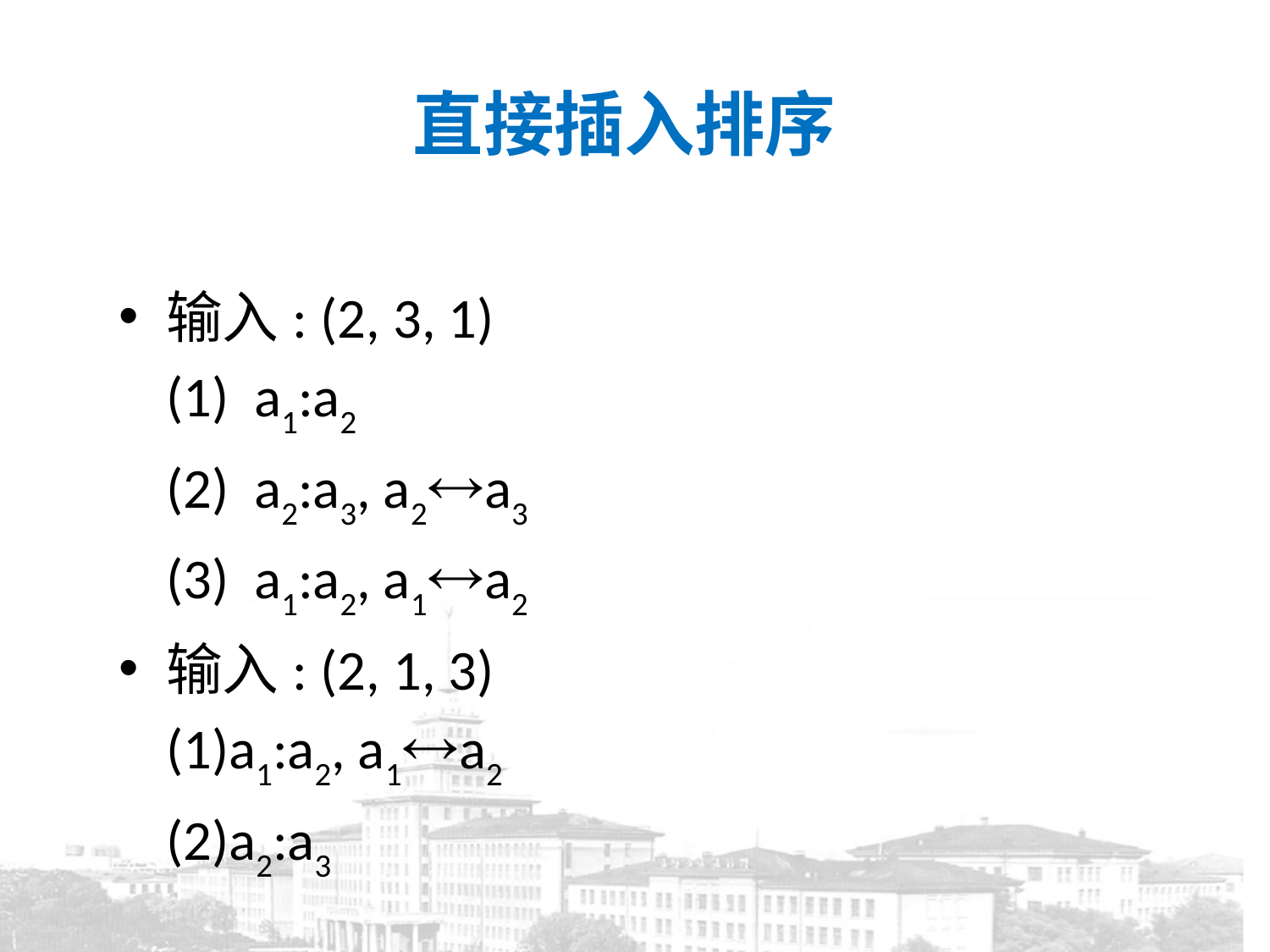

# 直接插入排序
输入: (2, 3, 1)
	(1)  a1:a2
	(2)  a2:a3, a2↔a3
	(3)  a1:a2, a1↔a2
输入: (2, 1, 3)
	(1)a1:a2, a1↔a2
	(2)a2:a3